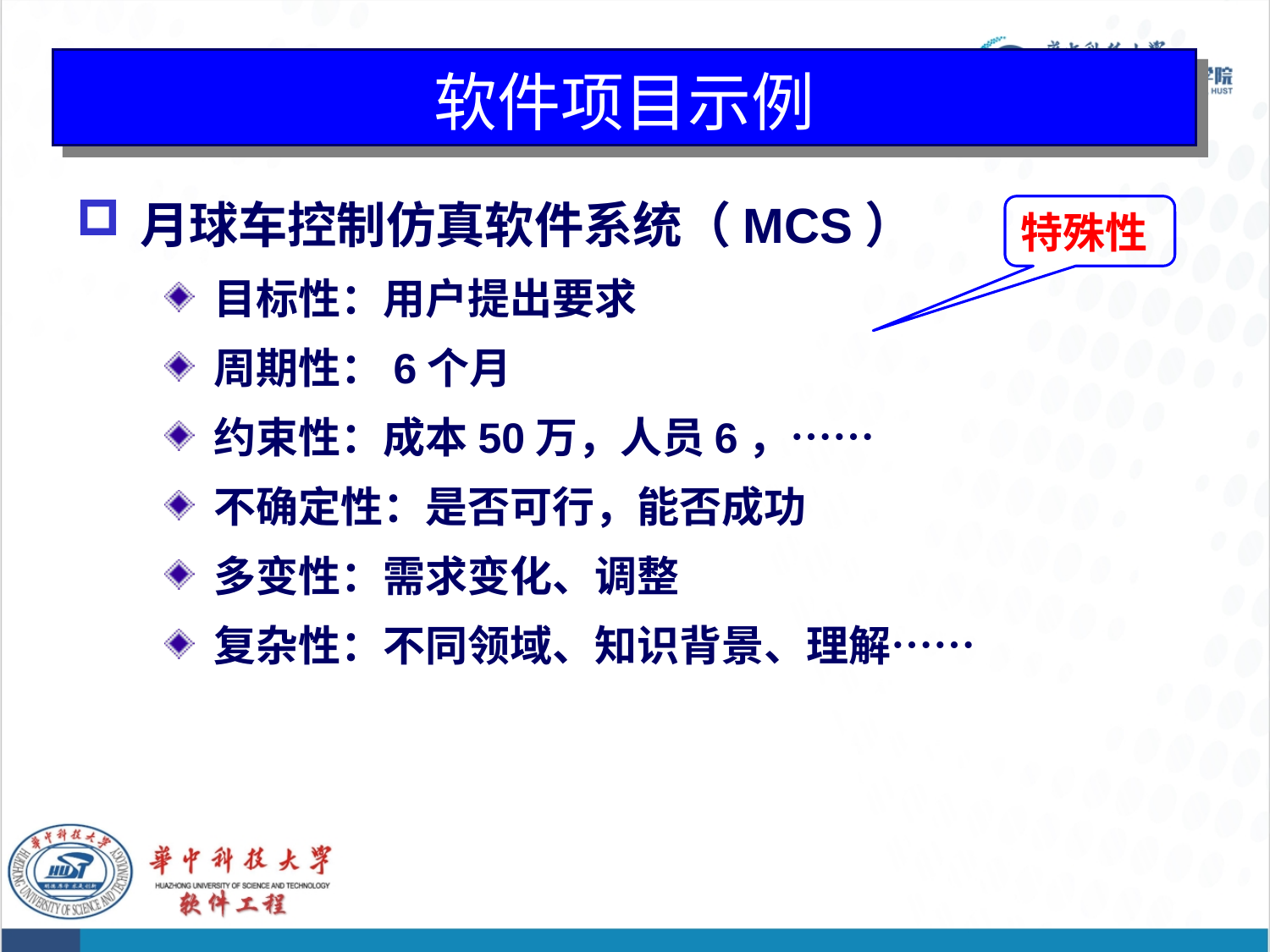

# 软件项目示例
月球车控制仿真软件系统（MCS）
目标性：用户提出要求
周期性：6个月
约束性：成本50万，人员6，……
不确定性：是否可行，能否成功
多变性：需求变化、调整
复杂性：不同领域、知识背景、理解……
特殊性